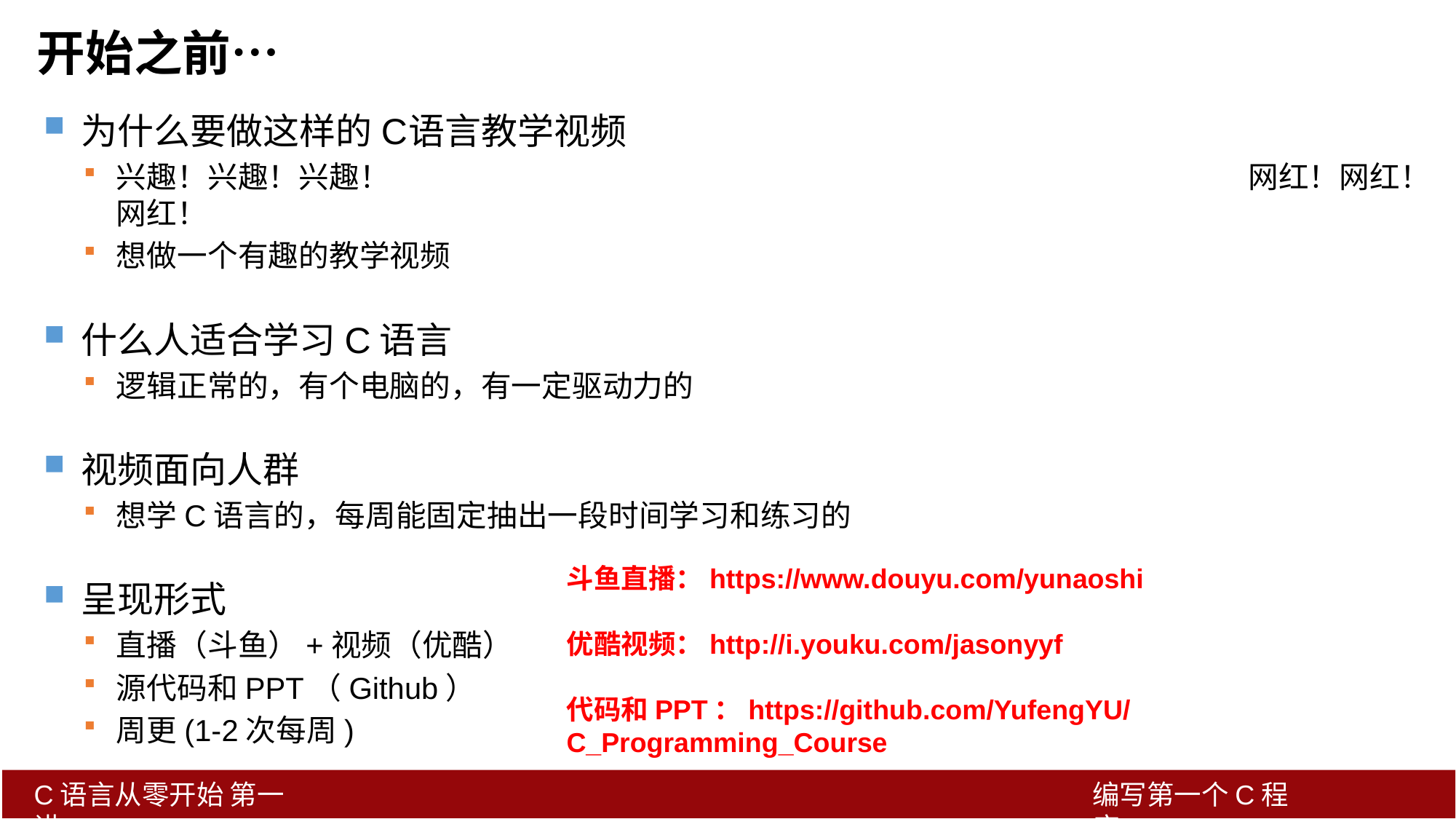

# 开始之前…
为什么要做这样的C	语言教学视频
兴趣！兴趣！兴趣！								      网红！网红！网红！
想做一个有趣的教学视频

什么人适合学习C语言
逻辑正常的，有个电脑的，有一定驱动力的

视频面向人群
想学C语言的，每周能固定抽出一段时间学习和练习的

呈现形式
直播（斗鱼）+视频（优酷）
源代码和PPT（Github）
周更(1-2次每周)

斗鱼直播：https://www.douyu.com/yunaoshi

优酷视频：http://i.youku.com/jasonyyf

代码和PPT：https://github.com/YufengYU/C_Programming_Course